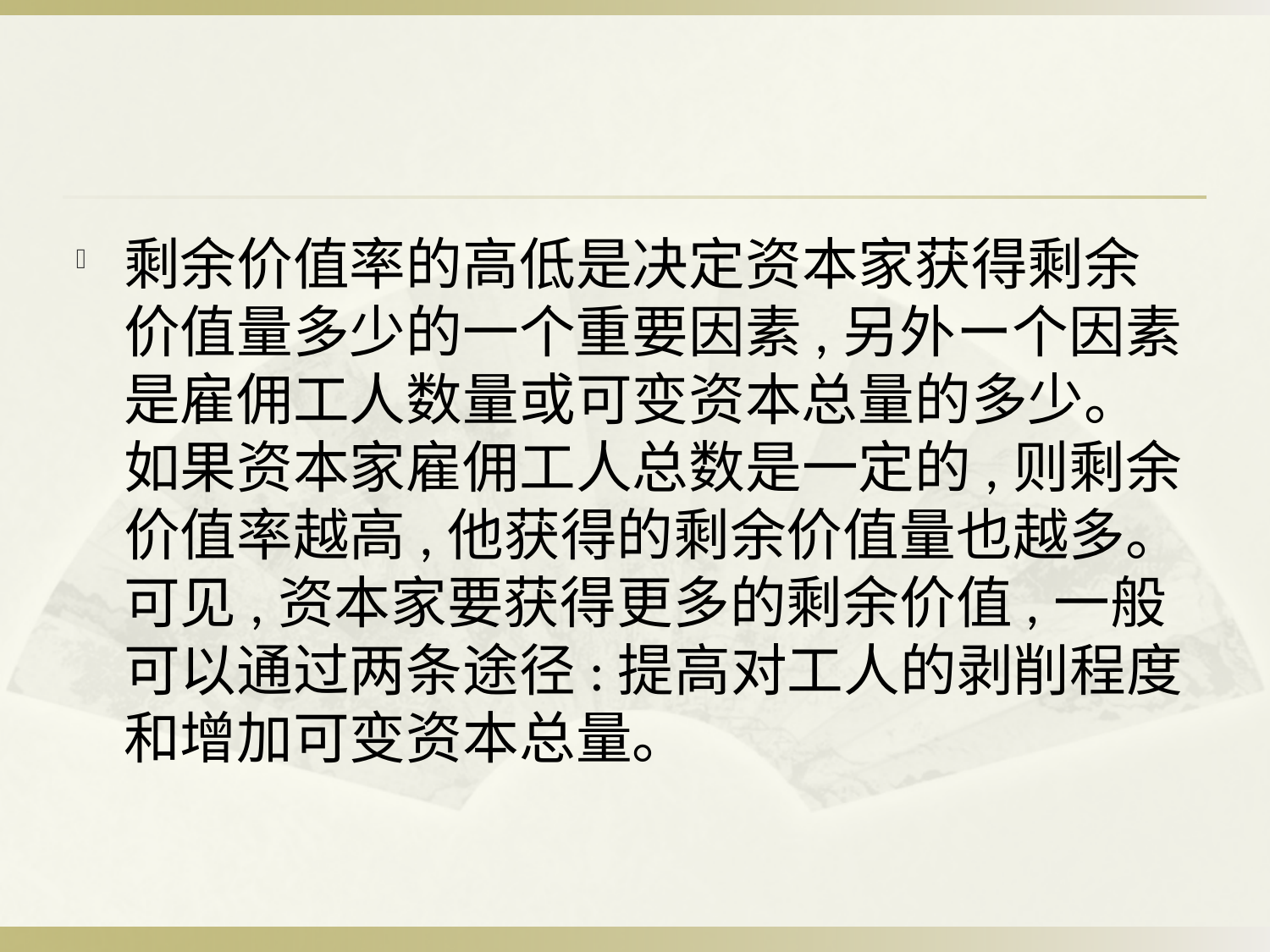

#
剩余价值率的高低是决定资本家获得剩余价值量多少的一个重要因素,另外ー个因素是雇佣工人数量或可变资本总量的多少。如果资本家雇佣工人总数是一定的,则剩余价值率越高,他获得的剩余价值量也越多。可见,资本家要获得更多的剩余价值,一般可以通过两条途径:提高对工人的剥削程度和增加可变资本总量。